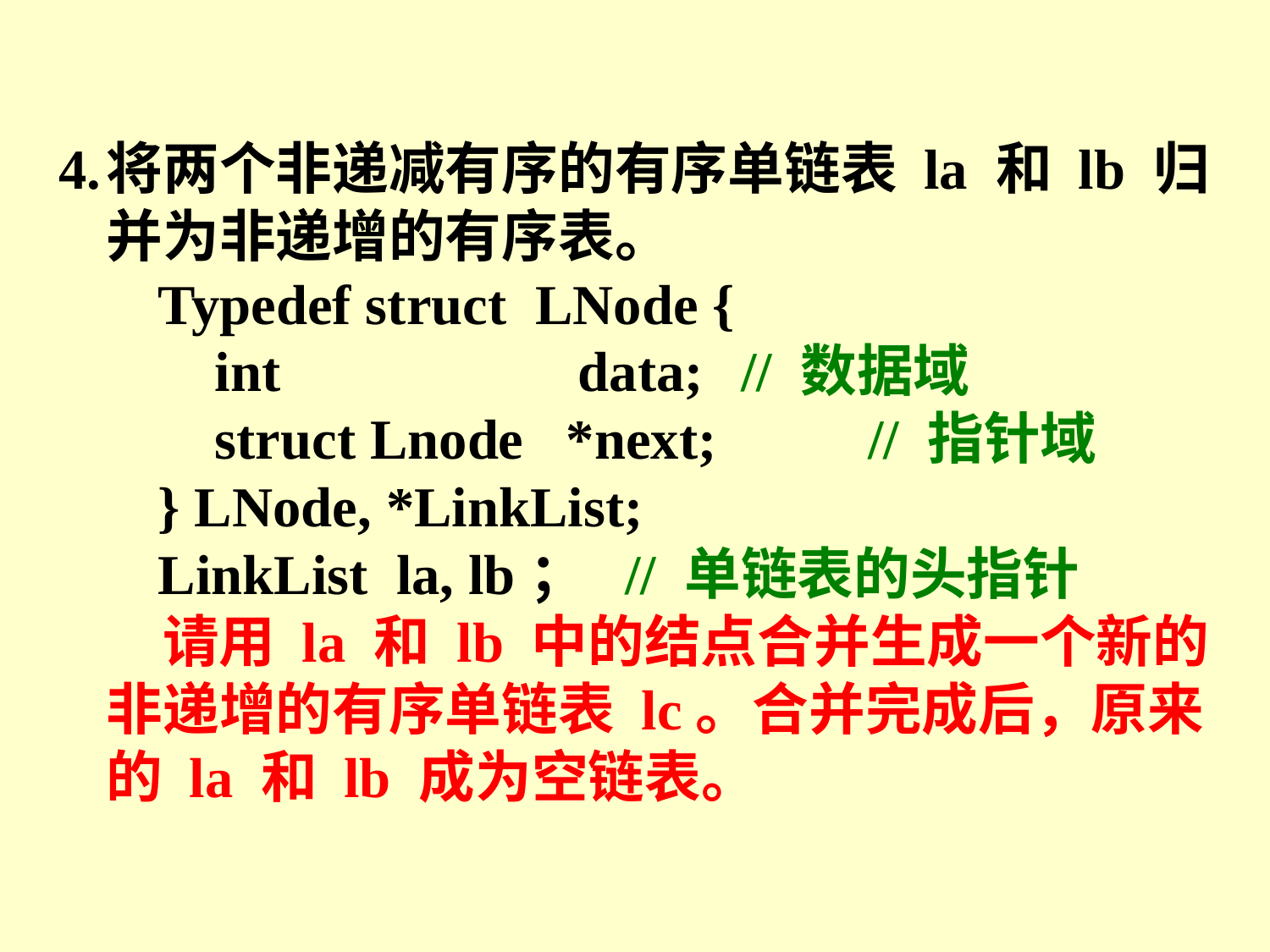

4.	将两个非递减有序的有序单链表 la 和 lb 归并为非递增的有序表。
       Typedef struct  LNode {
           int                     data;  	// 数据域
           struct Lnode   *next;  	// 指针域
       } LNode, *LinkList;
       LinkList  la, lb；  // 单链表的头指针
       请用 la 和 lb 中的结点合并生成一个新的非递增的有序单链表 lc。合并完成后，原来的 la 和 lb 成为空链表。